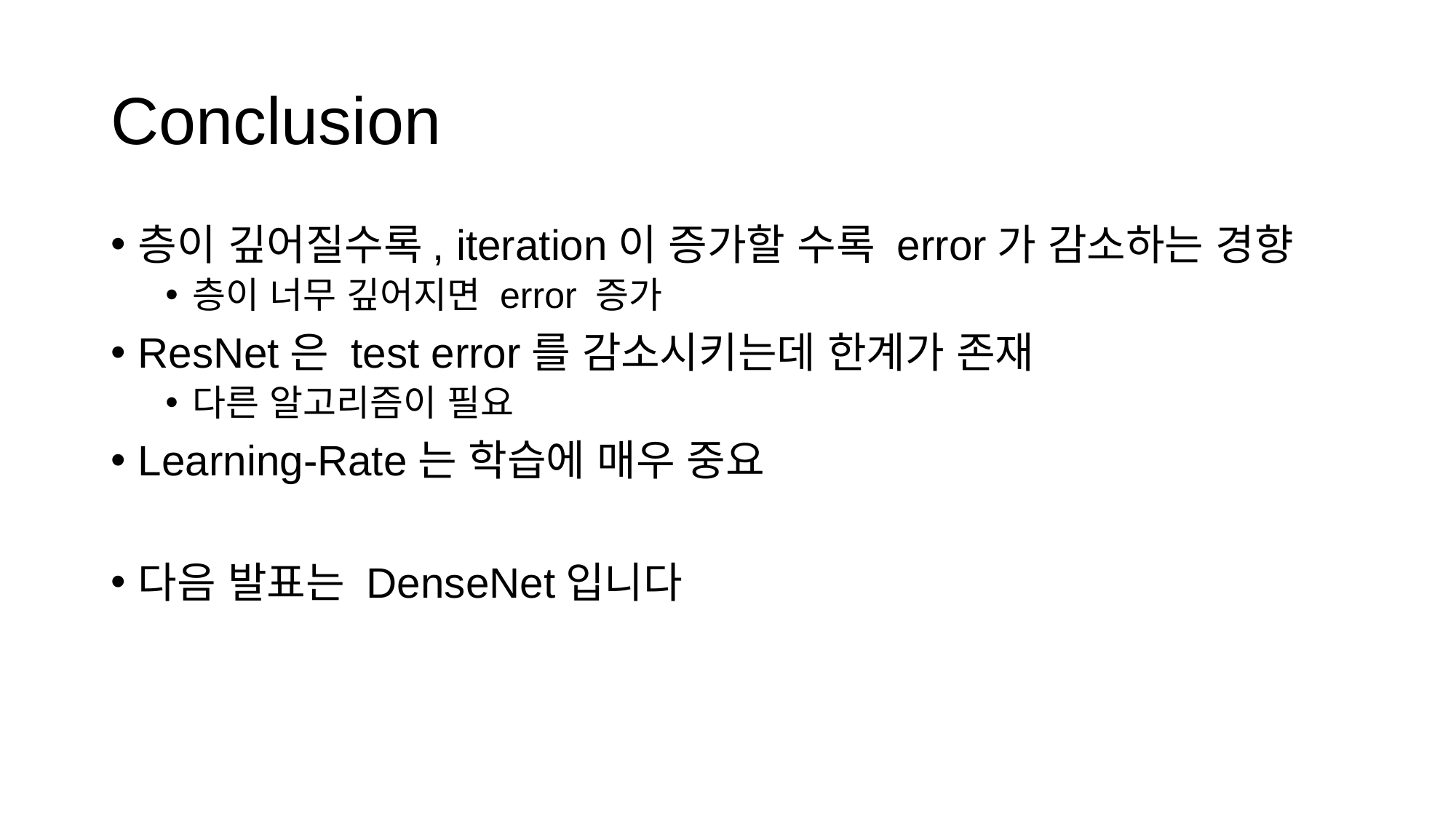

# Conclusion
층이 깊어질수록, iteration이 증가할 수록 error가 감소하는 경향
층이 너무 깊어지면 error 증가
ResNet은 test error를 감소시키는데 한계가 존재
다른 알고리즘이 필요
Learning-Rate는 학습에 매우 중요

다음 발표는 DenseNet입니다